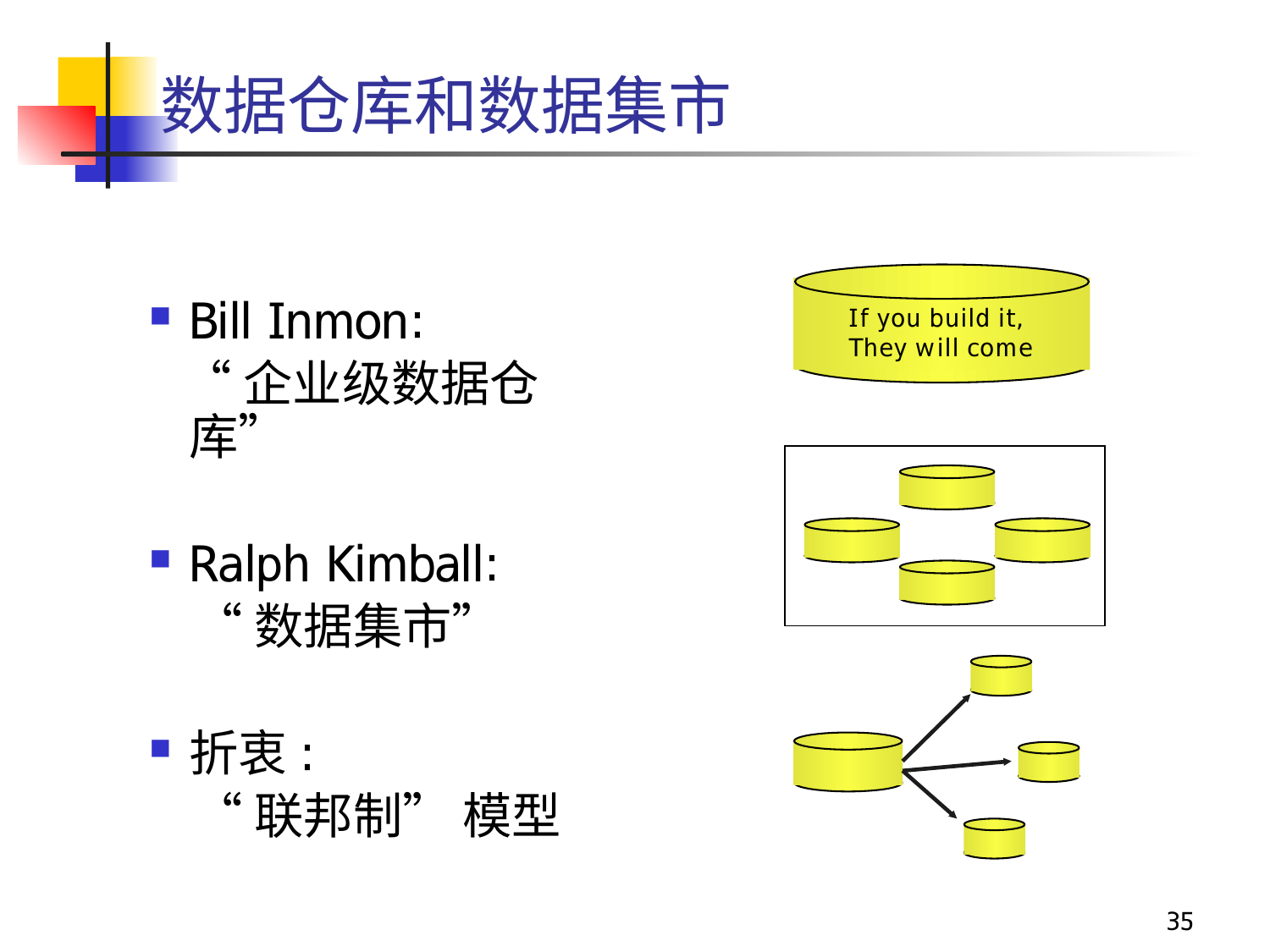

# 数据仓库和数据集市

Bill Inmon:
   “企业级数据仓库”

Ralph Kimball:
    “数据集市”

折衷:
    “联邦制” 模型
If you build it,
They will come

35